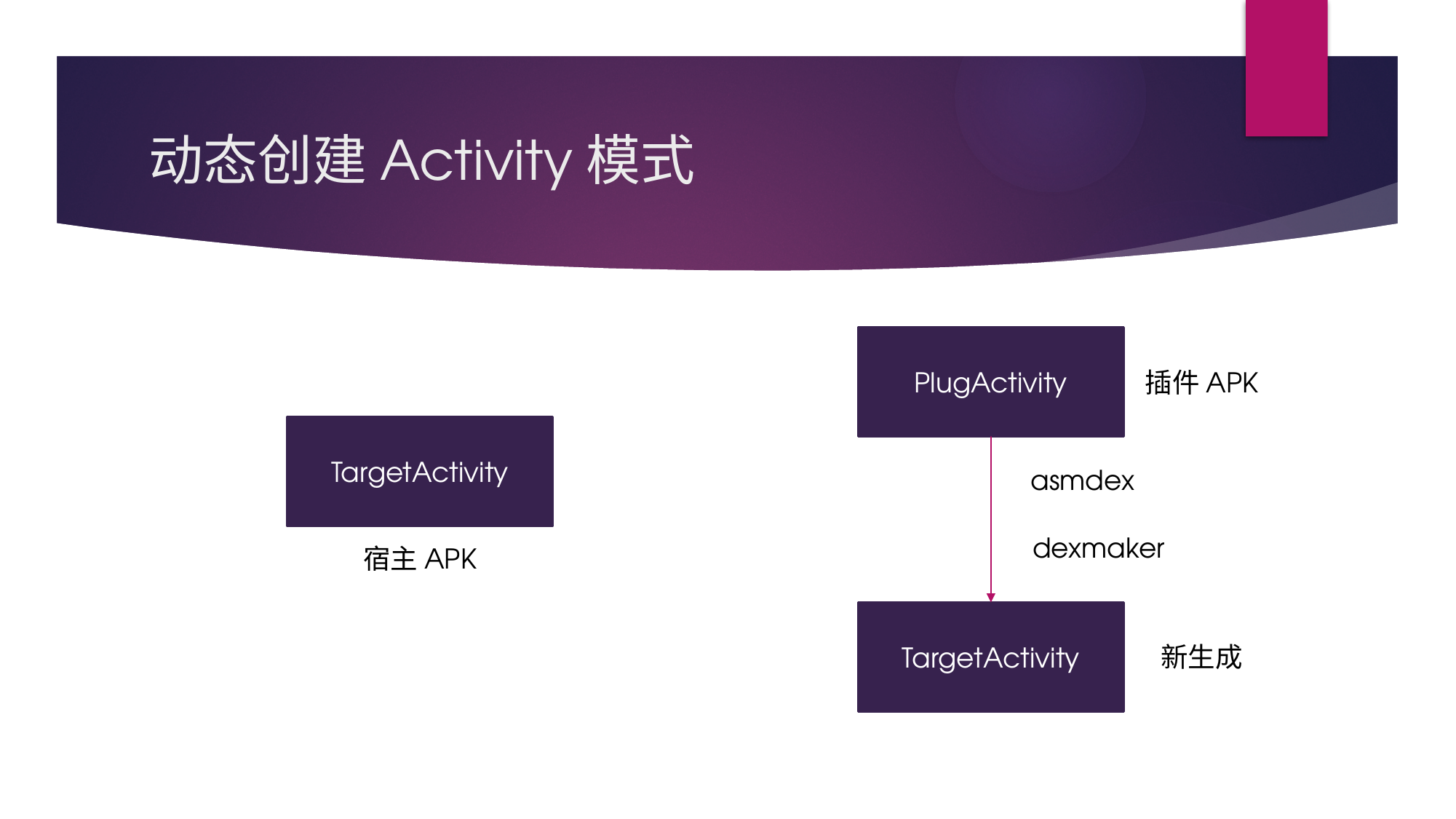

# 动态创建Activity模式
PlugActivity
插件APK
TargetActivity
asmdex
dexmaker
宿主APK
TargetActivity
新生成